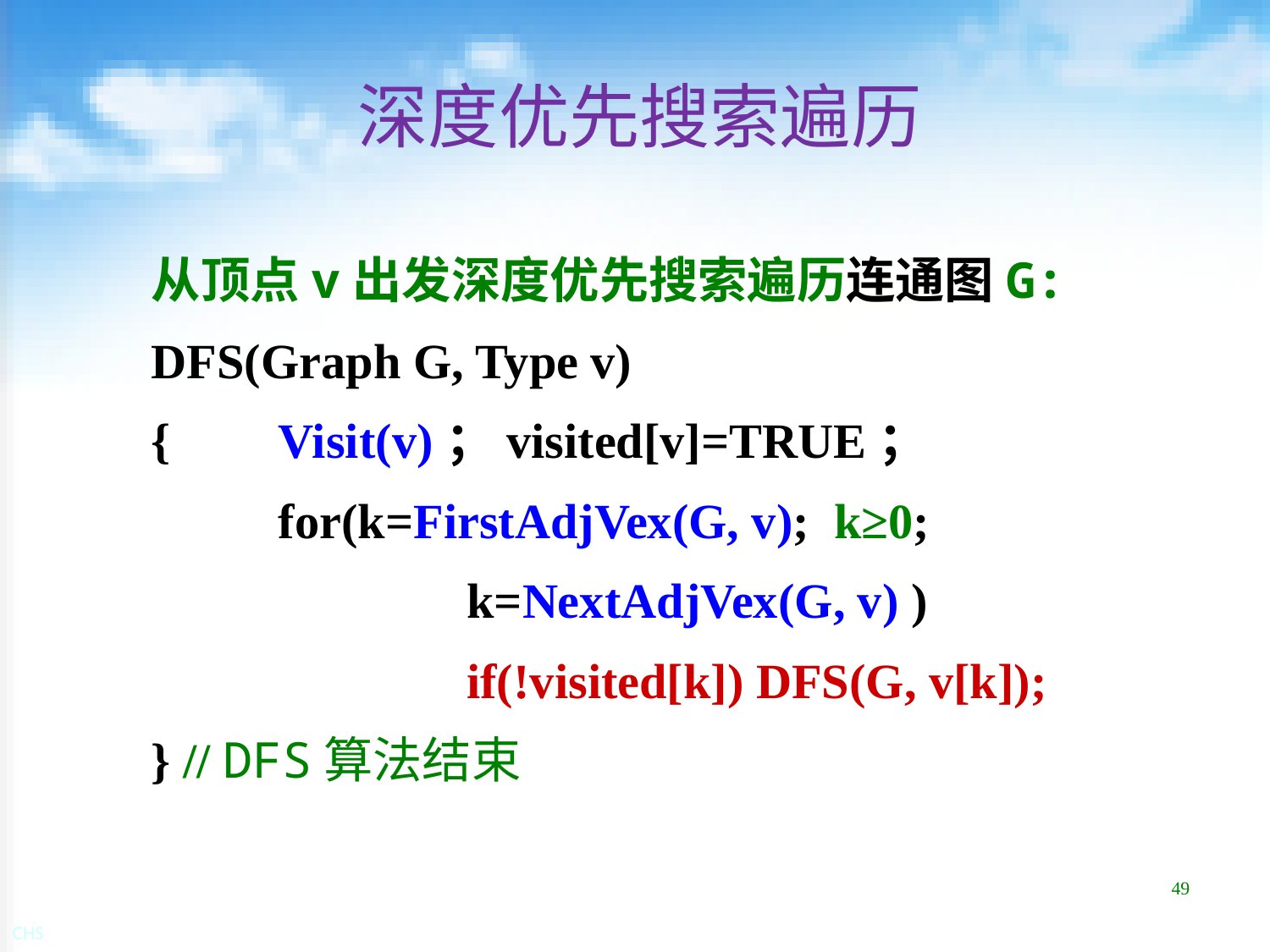

# 深度优先搜索遍历
从顶点v出发深度优先搜索遍历连通图G:
DFS(Graph G, Type v)
{	Visit(v)；visited[v]=TRUE；
	for(k=FirstAdjVex(G, v);  k≥0;
		　k=NextAdjVex(G, v) )
		　if(!visited[k]) DFS(G, v[k]);
} // DFS算法结束
49